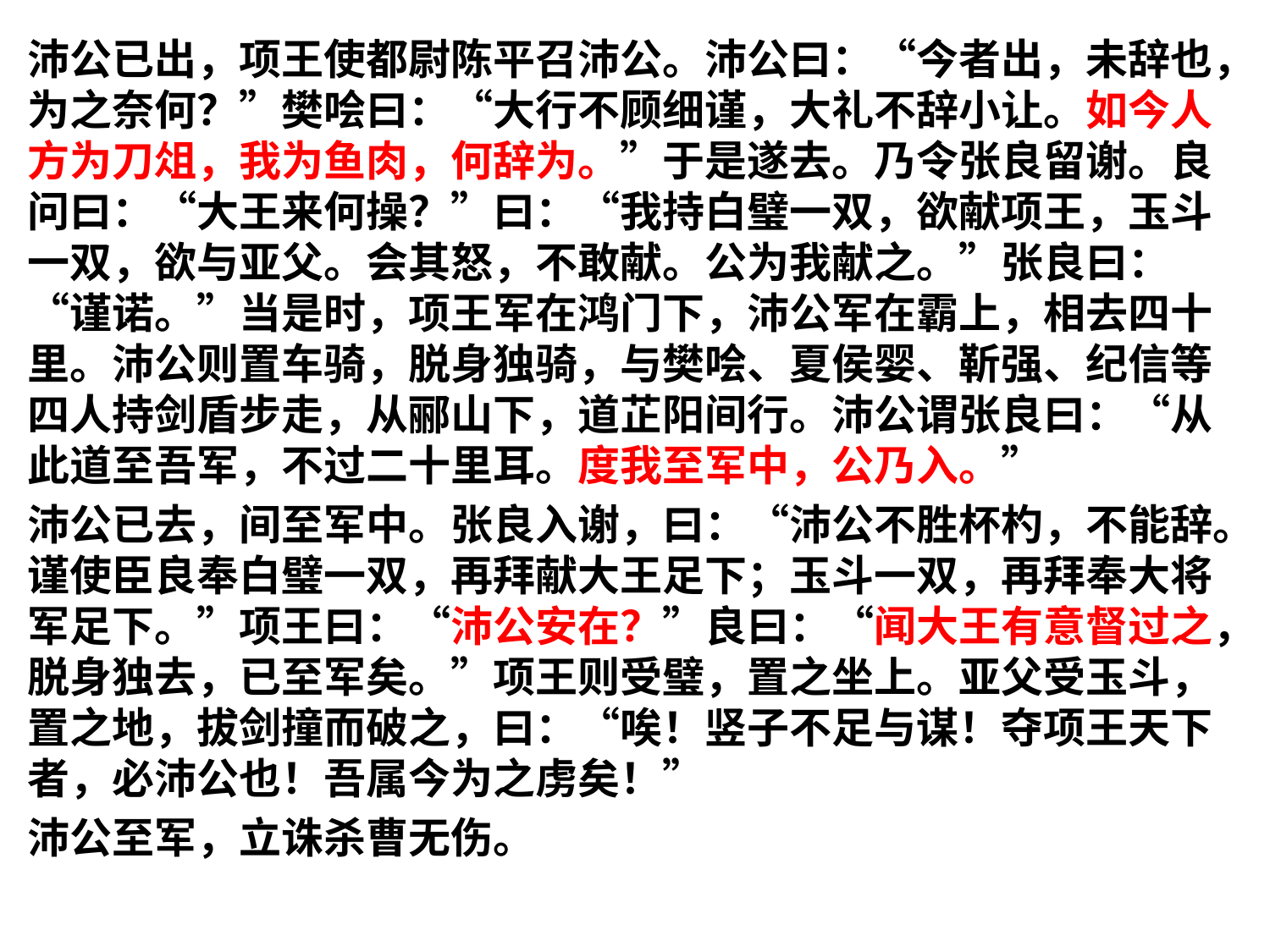

沛公已出，项王使都尉陈平召沛公。沛公曰：“今者出，未辞也，为之奈何？”樊哙曰：“大行不顾细谨，大礼不辞小让。如今人方为刀俎，我为鱼肉，何辞为。”于是遂去。乃令张良留谢。良问曰：“大王来何操？”曰：“我持白璧一双，欲献项王，玉斗一双，欲与亚父。会其怒，不敢献。公为我献之。”张良曰：“谨诺。”当是时，项王军在鸿门下，沛公军在霸上，相去四十里。沛公则置车骑，脱身独骑，与樊哙、夏侯婴、靳强、纪信等四人持剑盾步走，从郦山下，道芷阳间行。沛公谓张良曰：“从此道至吾军，不过二十里耳。度我至军中，公乃入。”
沛公已去，间至军中。张良入谢，曰：“沛公不胜杯杓，不能辞。谨使臣良奉白璧一双，再拜献大王足下；玉斗一双，再拜奉大将军足下。”项王曰：“沛公安在？”良曰：“闻大王有意督过之，脱身独去，已至军矣。”项王则受璧，置之坐上。亚父受玉斗，置之地，拔剑撞而破之，曰：“唉！竖子不足与谋！夺项王天下者，必沛公也！吾属今为之虏矣！”
沛公至军，立诛杀曹无伤。